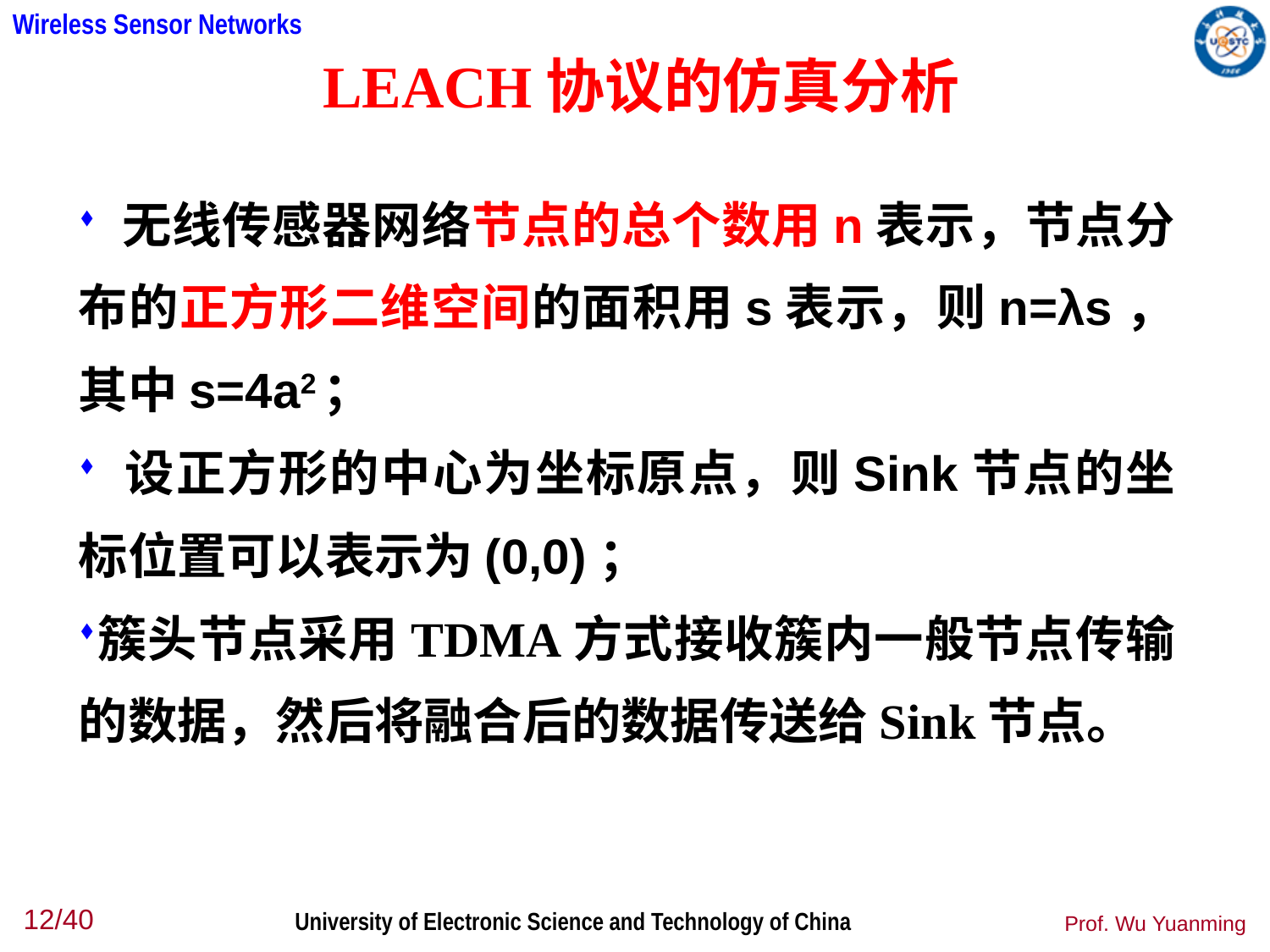

# LEACH协议的仿真分析
 无线传感器网络节点的总个数用n表示，节点分布的正方形二维空间的面积用s表示，则n=λs，其中s=4a2；
 设正方形的中心为坐标原点，则Sink节点的坐标位置可以表示为(0,0)；
簇头节点采用TDMA方式接收簇内一般节点传输的数据，然后将融合后的数据传送给Sink节点。
12/40
Prof. Wu Yuanming